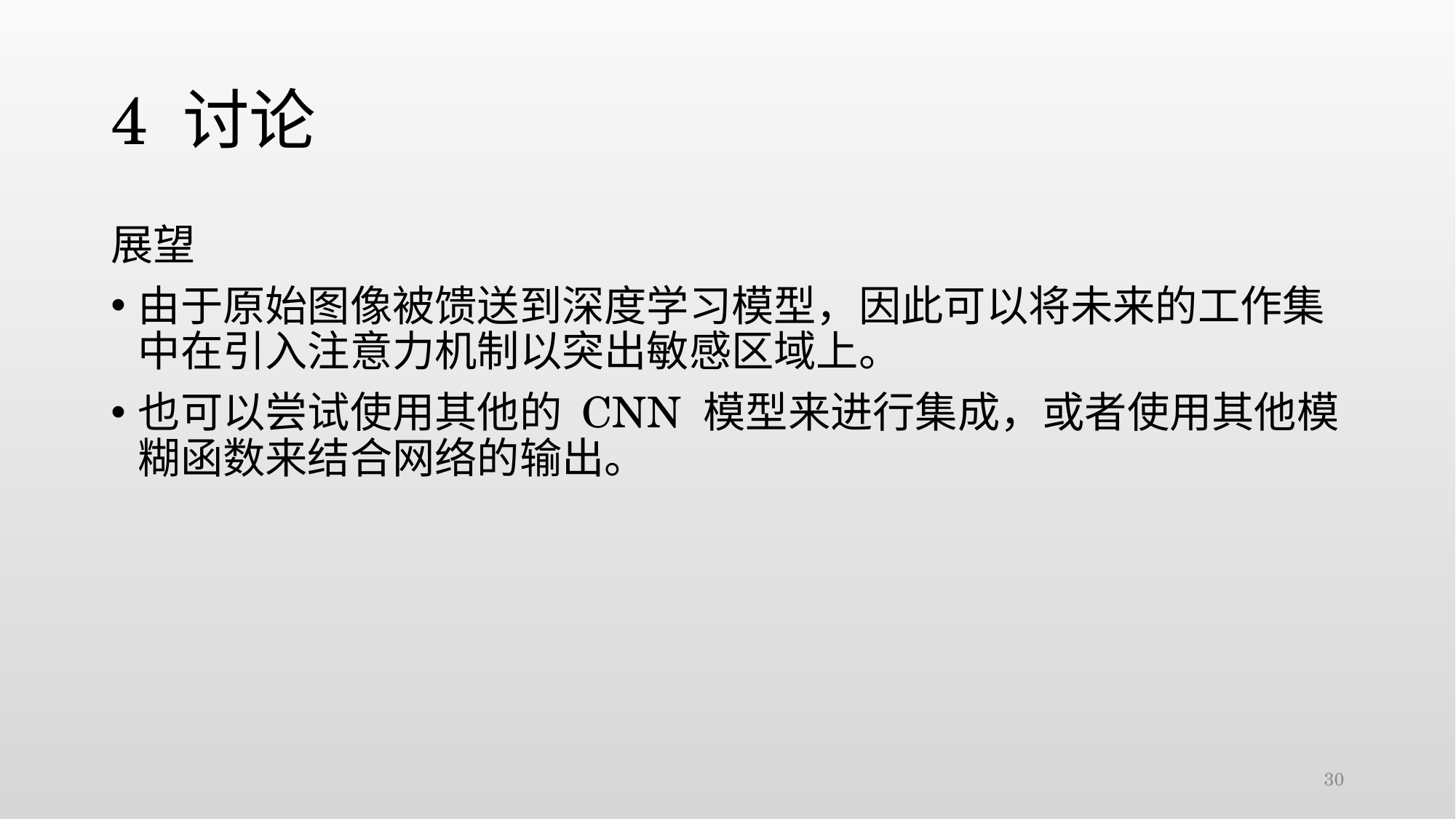

# 4 讨论
展望
由于原始图像被馈送到深度学习模型，因此可以将未来的工作集中在引入注意力机制以突出敏感区域上。
也可以尝试使用其他的 CNN 模型来进行集成，或者使用其他模糊函数来结合网络的输出。
30